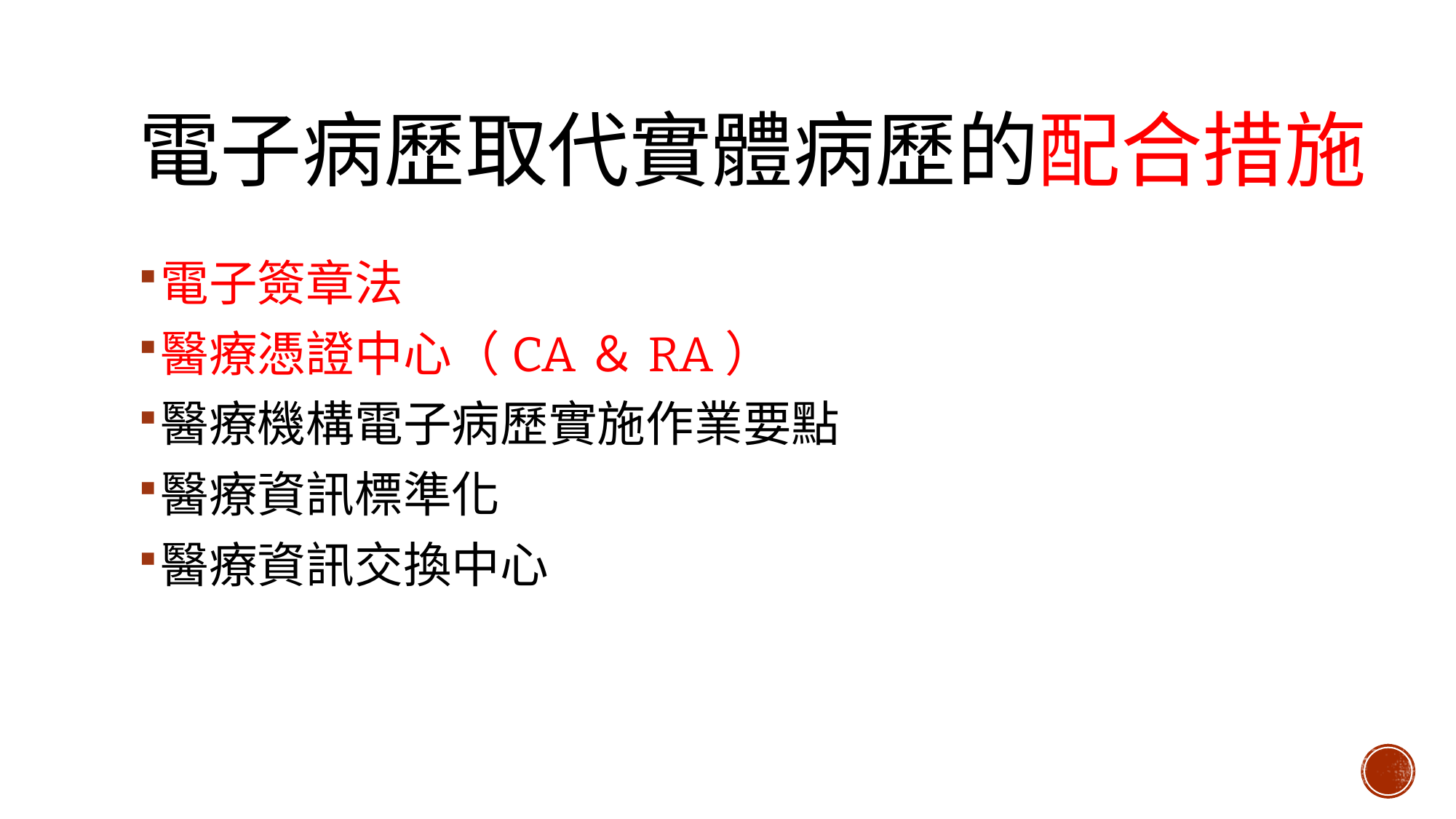

# 電子病歷取代實體病歷的配合措施
電子簽章法
醫療憑證中心（CA＆RA）
醫療機構電子病歷實施作業要點
醫療資訊標準化
醫療資訊交換中心